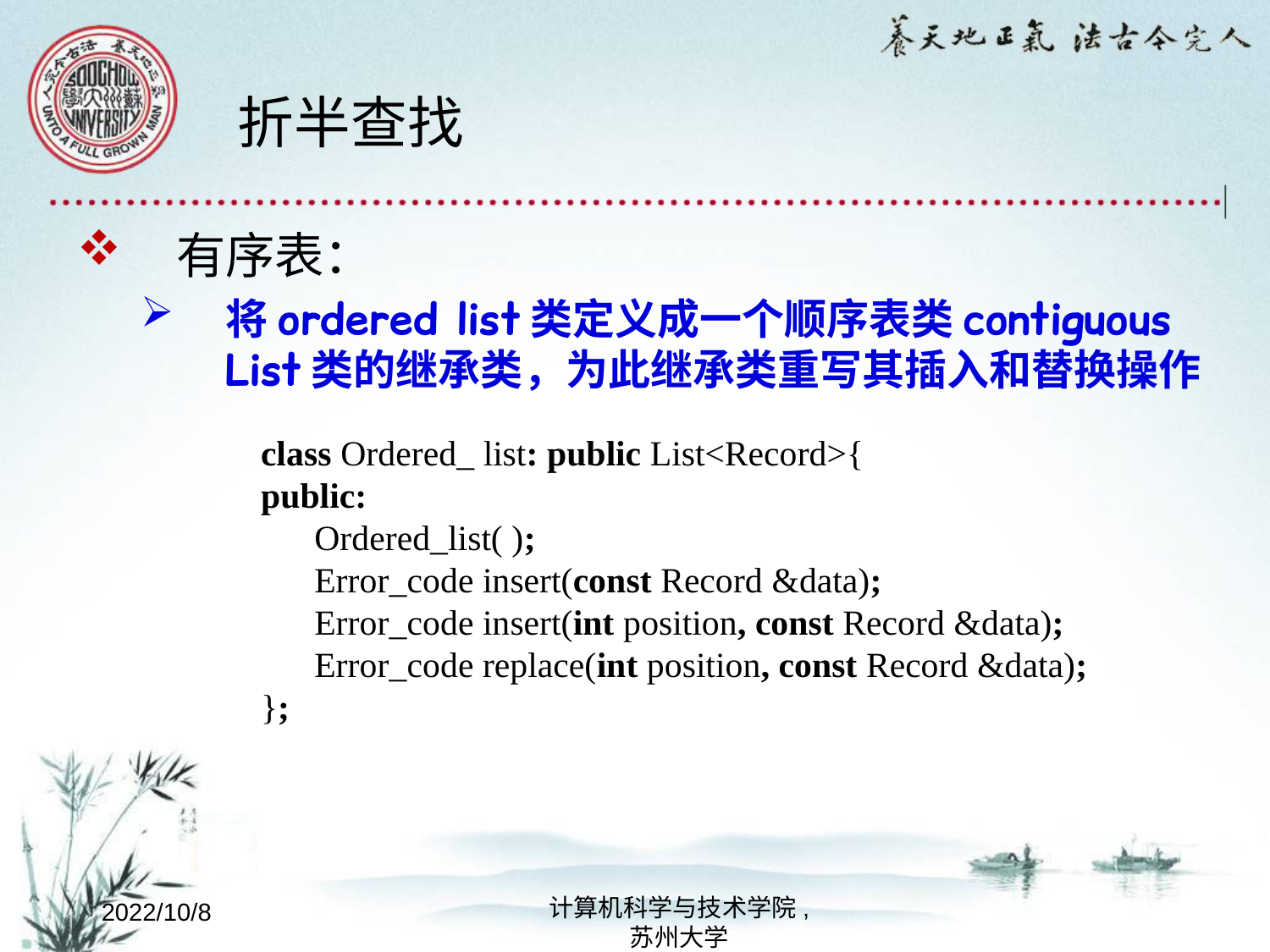

# 折半查找
有序表：
将ordered list类定义成一个顺序表类contiguous List类的继承类，为此继承类重写其插入和替换操作
class Ordered_ list: public List<Record>{
public:
      Ordered_list( );
      Error_code insert(const Record &data);
      Error_code insert(int position, const Record &data);
      Error_code replace(int position, const Record &data);
};
计算机科学与技术学院,
苏州大学
2022/10/8